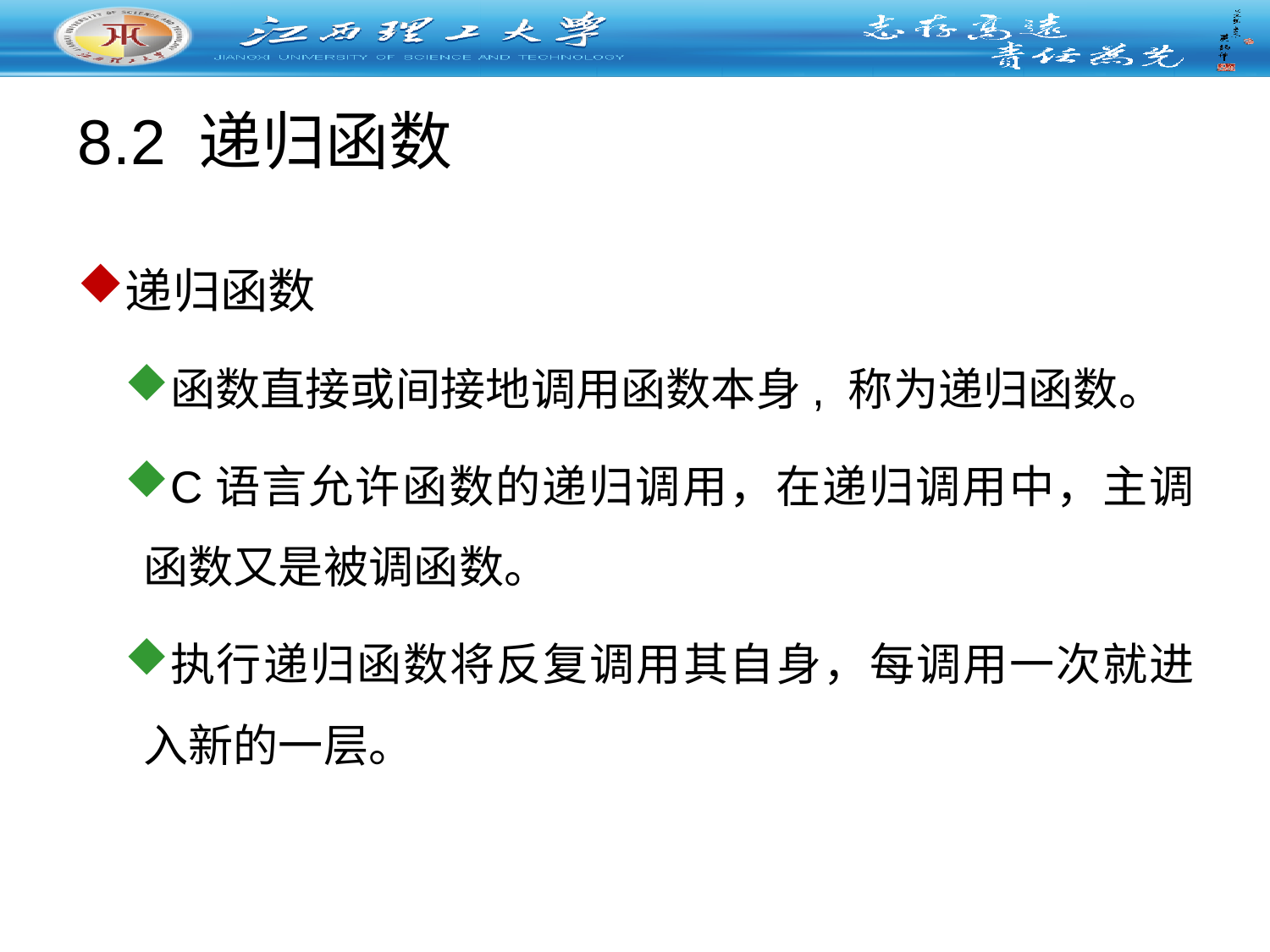

# 8.2 递归函数
递归函数
函数直接或间接地调用函数本身, 称为递归函数。
C语言允许函数的递归调用，在递归调用中，主调函数又是被调函数。
执行递归函数将反复调用其自身，每调用一次就进入新的一层。